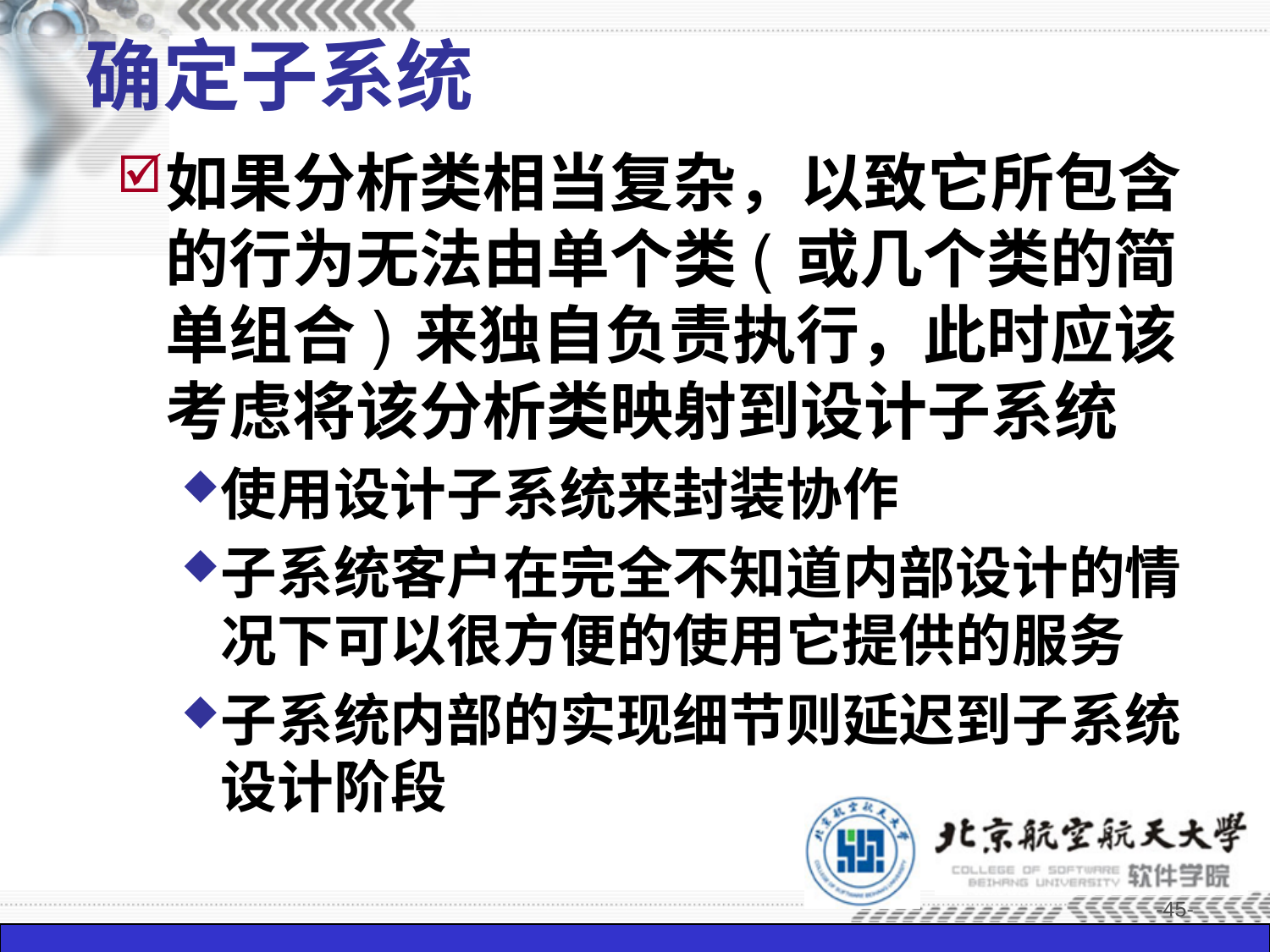

# 确定子系统
如果分析类相当复杂，以致它所包含的行为无法由单个类(或几个类的简单组合)来独自负责执行，此时应该考虑将该分析类映射到设计子系统
使用设计子系统来封装协作
子系统客户在完全不知道内部设计的情况下可以很方便的使用它提供的服务
子系统内部的实现细节则延迟到子系统设计阶段
-45-